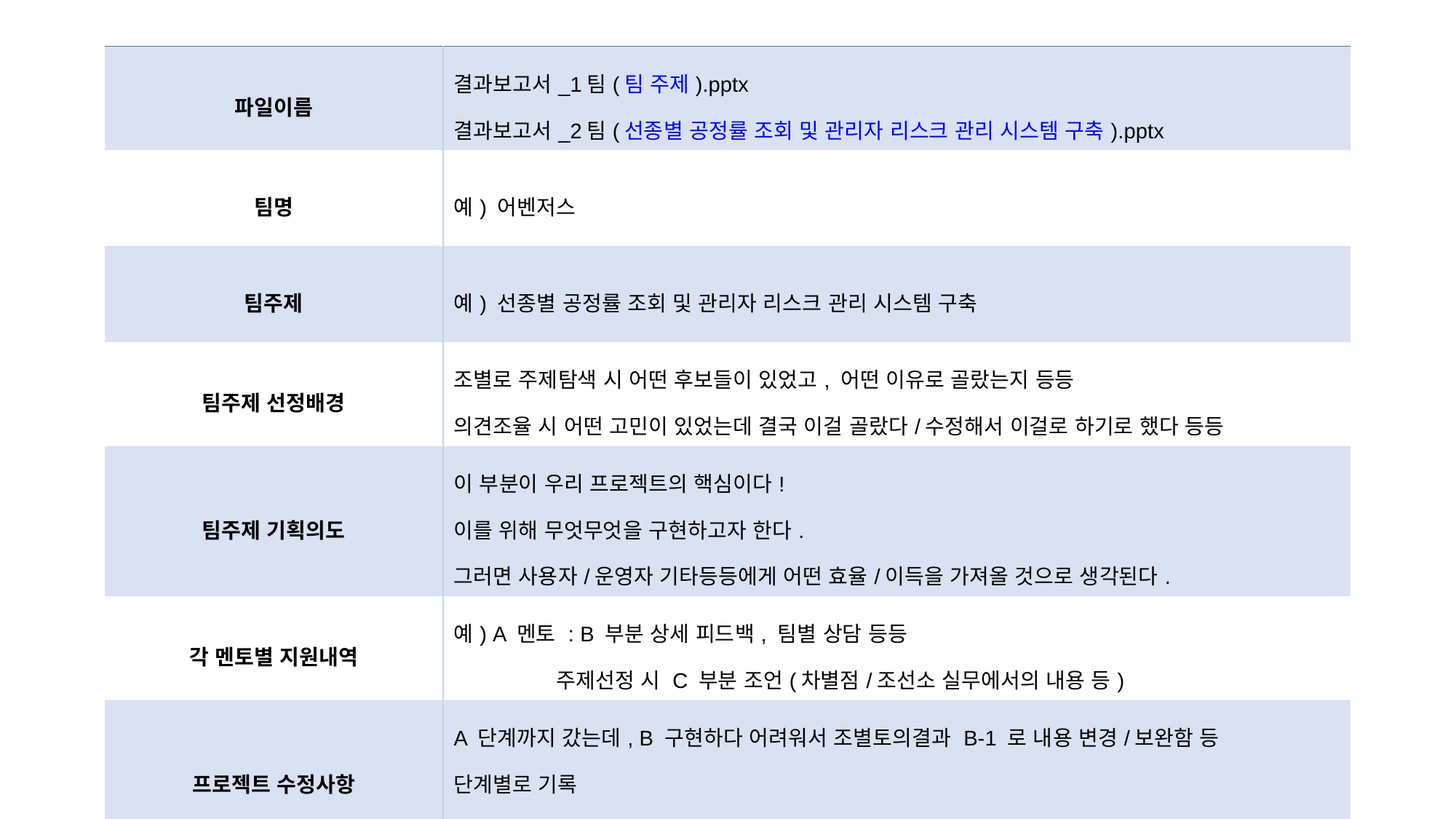

| 파일이름 | 결과보고서\_1팀(팀 주제).pptx 결과보고서\_2팀(선종별 공정률 조회 및 관리자 리스크 관리 시스템 구축).pptx |
| --- | --- |
| 팀명 | 예) 어벤저스 |
| 팀주제 | 예) 선종별 공정률 조회 및 관리자 리스크 관리 시스템 구축 |
| 팀주제 선정배경 | 조별로 주제탐색 시 어떤 후보들이 있었고, 어떤 이유로 골랐는지 등등 의견조율 시 어떤 고민이 있었는데 결국 이걸 골랐다/수정해서 이걸로 하기로 했다 등등 |
| 팀주제 기획의도 | 이 부분이 우리 프로젝트의 핵심이다! 이를 위해 무엇무엇을 구현하고자 한다. 그러면 사용자/운영자 기타등등에게 어떤 효율/이득을 가져올 것으로 생각된다. |
| 각 멘토별 지원내역 | 예) A 멘토 : B 부분 상세 피드백, 팀별 상담 등등 주제선정 시 C 부분 조언(차별점/조선소 실무에서의 내용 등) |
| 프로젝트 수정사항 | A 단계까지 갔는데, B 구현하다 어려워서 조별토의결과 B-1 로 내용 변경/보완함 등 단계별로 기록 사진도 좀 남길것 (캡처 등) |